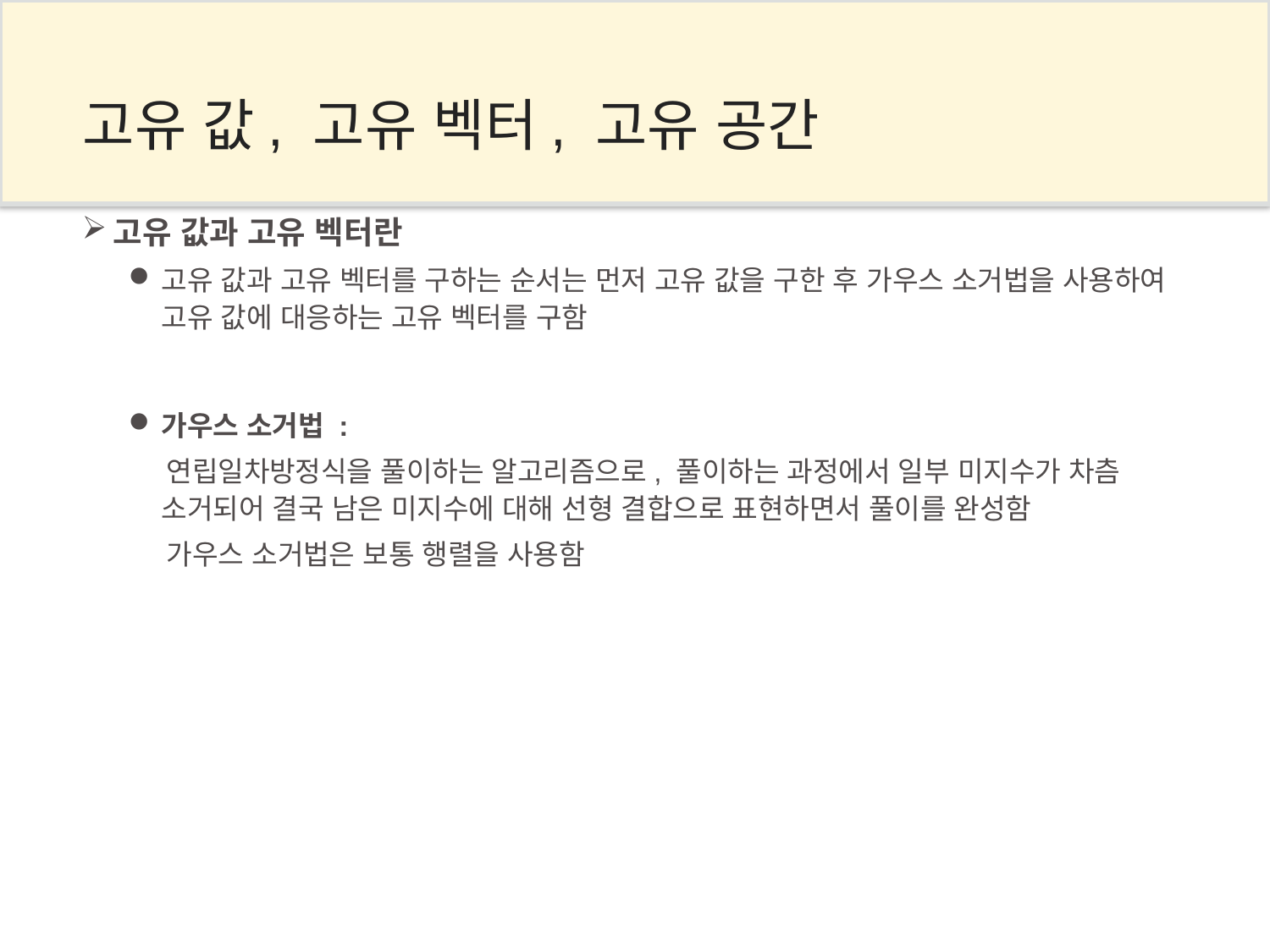

# 고유 값, 고유 벡터, 고유 공간
고유 값과 고유 벡터란
고유 값과 고유 벡터를 구하는 순서는 먼저 고유 값을 구한 후 가우스 소거법을 사용하여 고유 값에 대응하는 고유 벡터를 구함

가우스 소거법 :
    연립일차방정식을 풀이하는 알고리즘으로, 풀이하는 과정에서 일부 미지수가 차츰 소거되어 결국 남은 미지수에 대해 선형 결합으로 표현하면서 풀이를 완성함
    가우스 소거법은 보통 행렬을 사용함